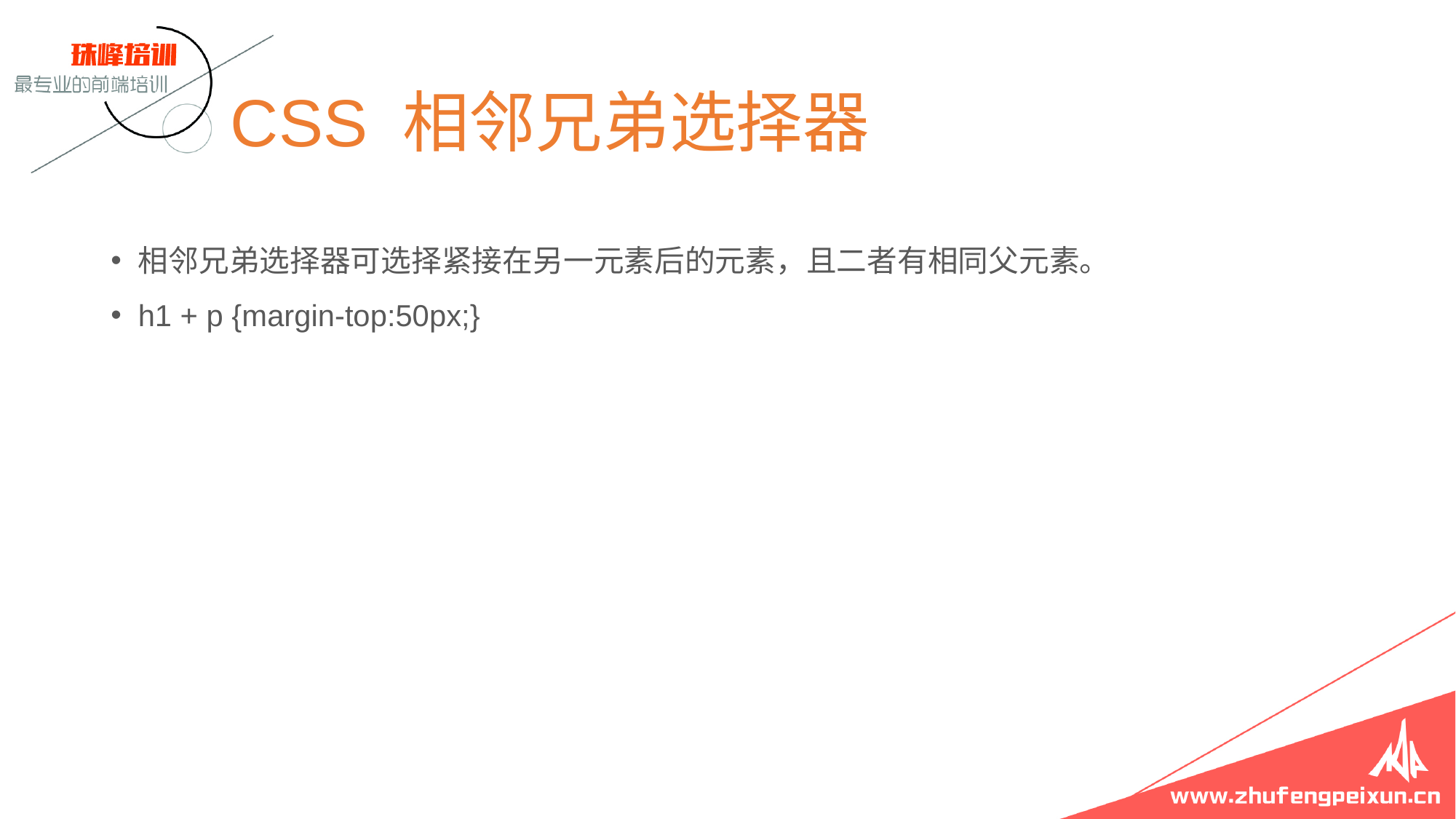

# CSS 相邻兄弟选择器
相邻兄弟选择器可选择紧接在另一元素后的元素，且二者有相同父元素。
h1 + p {margin-top:50px;}